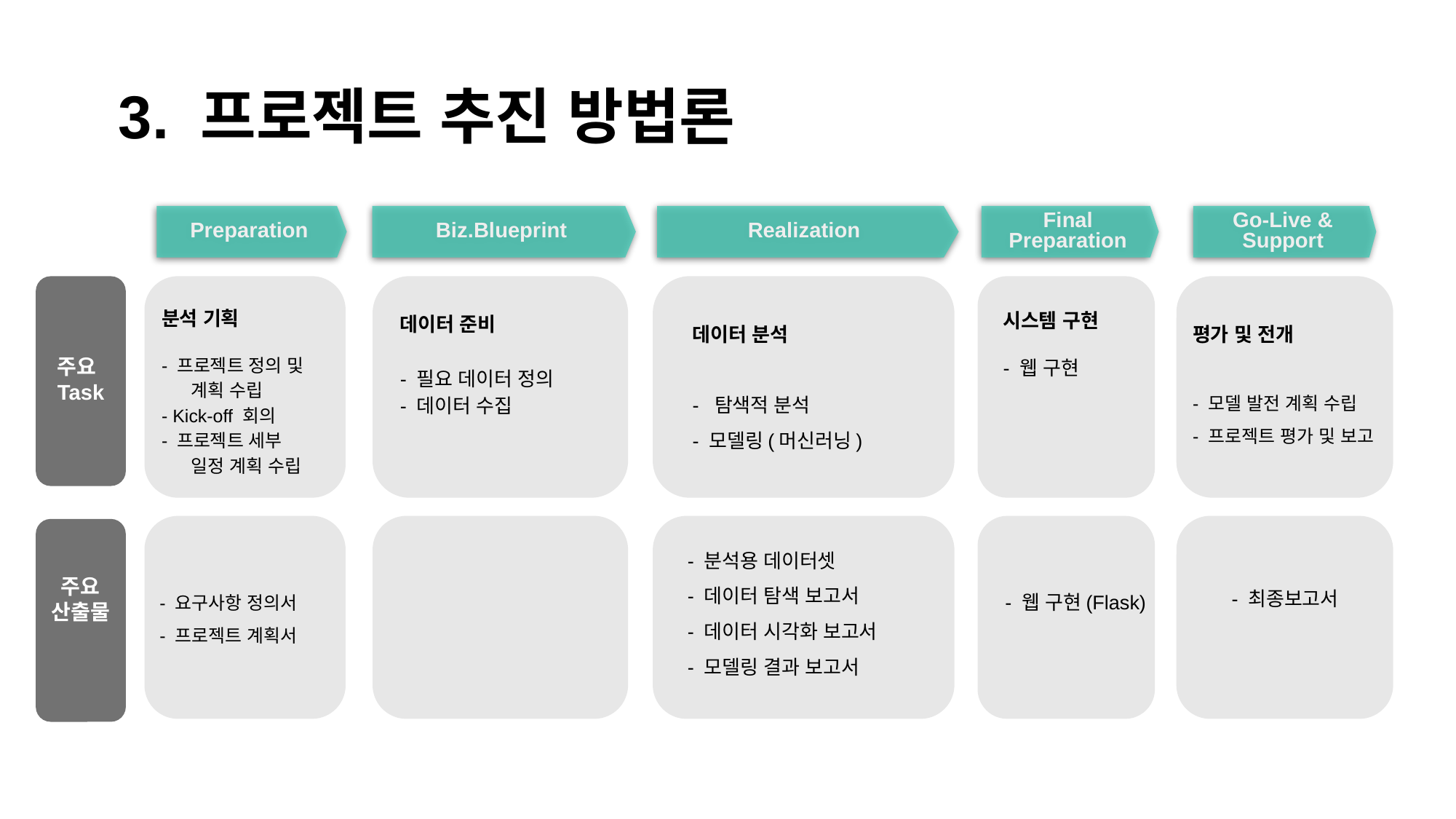

3. 프로젝트 추진 방법론
Realization
Final Preparation
Preparation
Biz.Blueprint
Go-Live & Support

분석 기획

- 프로젝트 정의 및
     계획 수립
- Kick-off 회의
- 프로젝트 세부
     일정 계획 수립
시스템 구현

- 웹 구현
데이터 분석

-  탐색적 분석
- 모델링(머신러닝)
평가 및 전개

- 모델 발전 계획 수립
- 프로젝트 평가 및 보고
데이터 준비

- 필요 데이터 정의
- 데이터 수집

주요
Task

- 분석용 데이터셋
- 데이터 탐색 보고서
- 데이터 시각화 보고서
- 모델링 결과 보고서
주요
산출물
- 요구사항 정의서
- 프로젝트 계획서
- 최종보고서
- 웹 구현(Flask)